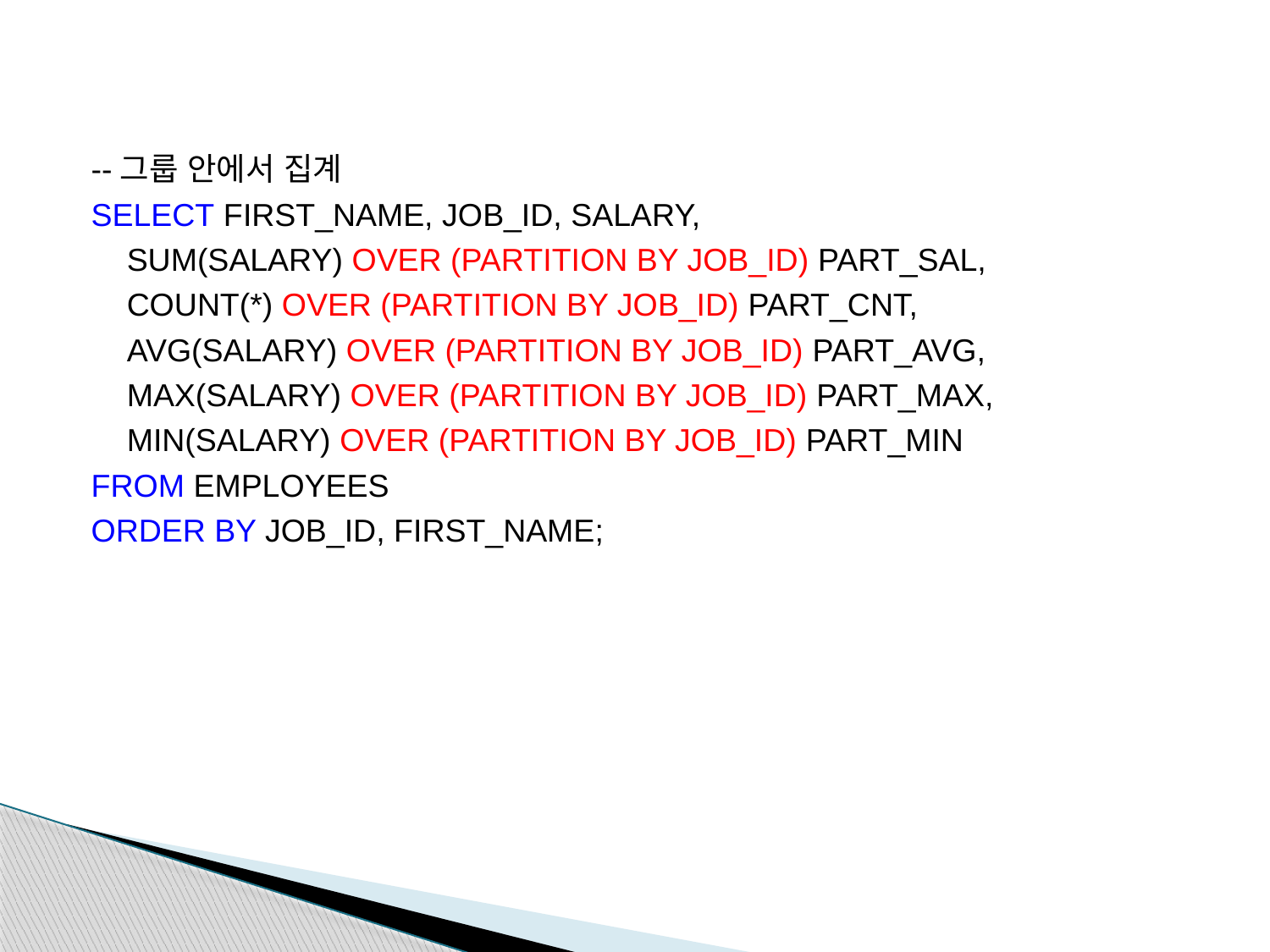

--그룹 안에서 집계
SELECT FIRST_NAME, JOB_ID, SALARY,
	SUM(SALARY) OVER (PARTITION BY JOB_ID) PART_SAL,
	COUNT(*) OVER (PARTITION BY JOB_ID) PART_CNT,
	AVG(SALARY) OVER (PARTITION BY JOB_ID) PART_AVG,
	MAX(SALARY) OVER (PARTITION BY JOB_ID) PART_MAX,
	MIN(SALARY) OVER (PARTITION BY JOB_ID) PART_MIN
FROM EMPLOYEES
ORDER BY JOB_ID, FIRST_NAME;